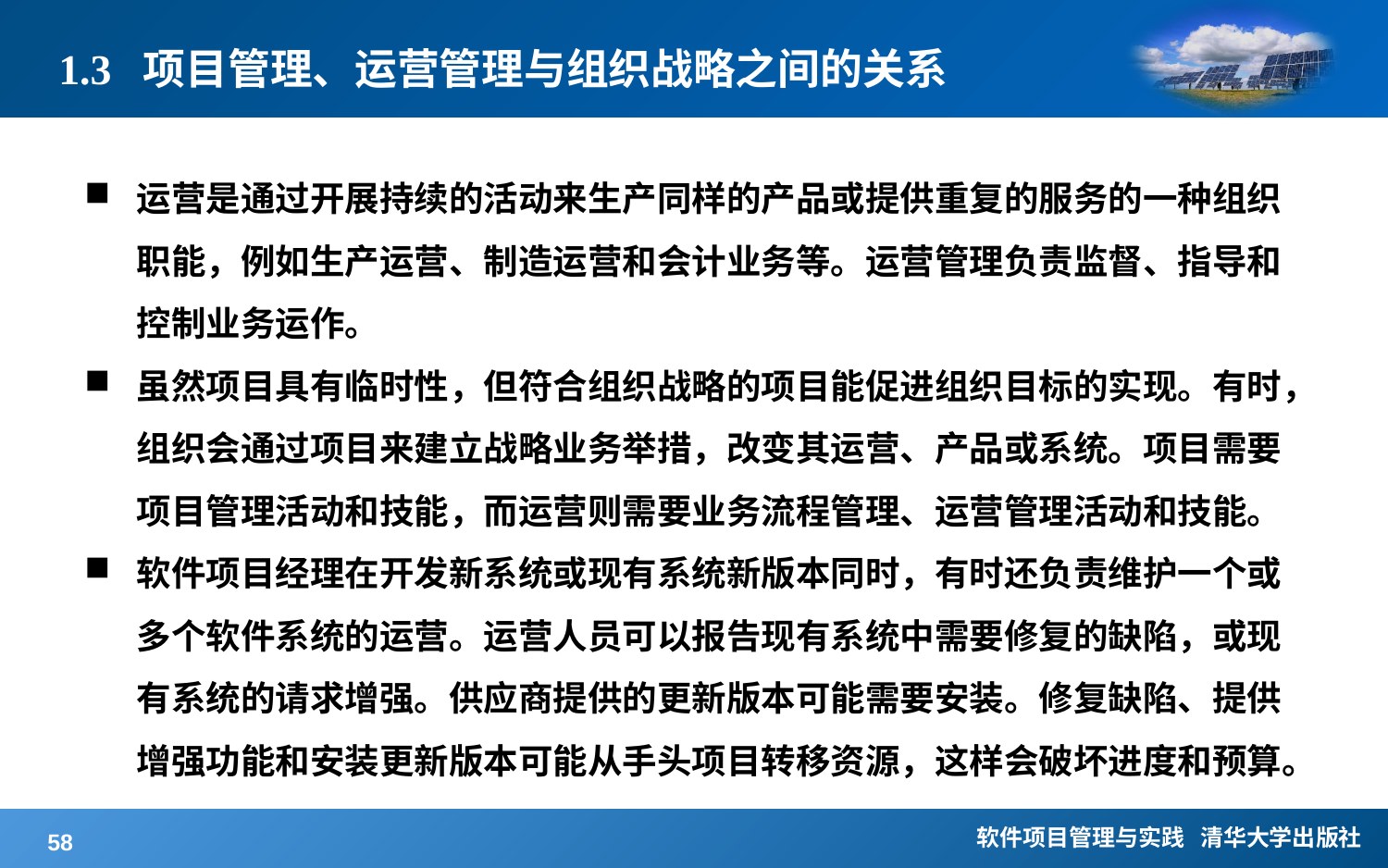

# 1.3  项目管理、运营管理与组织战略之间的关系
运营是通过开展持续的活动来生产同样的产品或提供重复的服务的一种组织职能，例如生产运营、制造运营和会计业务等。运营管理负责监督、指导和控制业务运作。
虽然项目具有临时性，但符合组织战略的项目能促进组织目标的实现。有时，组织会通过项目来建立战略业务举措，改变其运营、产品或系统。项目需要项目管理活动和技能，而运营则需要业务流程管理、运营管理活动和技能。
软件项目经理在开发新系统或现有系统新版本同时，有时还负责维护一个或多个软件系统的运营。运营人员可以报告现有系统中需要修复的缺陷，或现有系统的请求增强。供应商提供的更新版本可能需要安装。修复缺陷、提供增强功能和安装更新版本可能从手头项目转移资源，这样会破坏进度和预算。